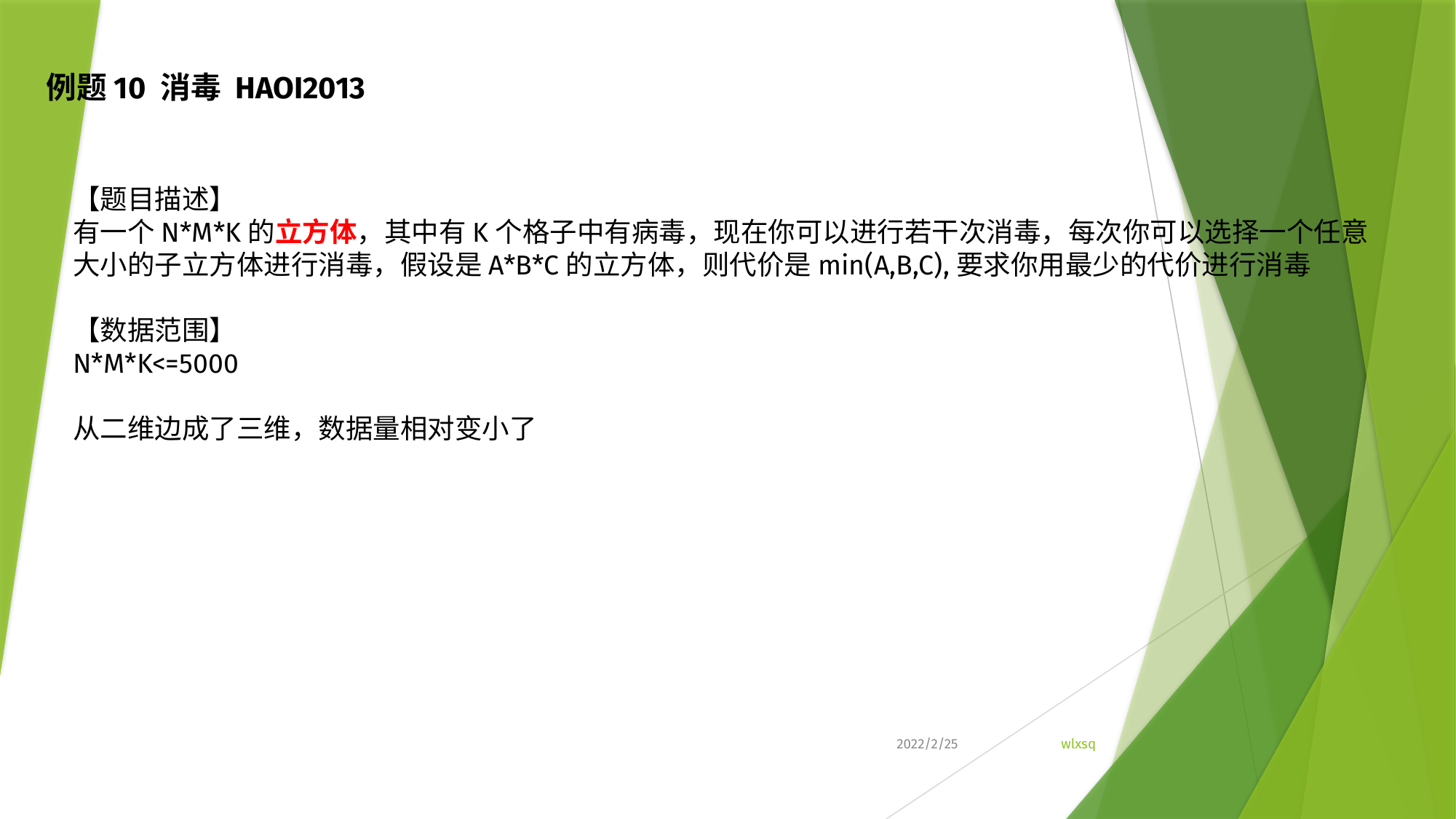

例题10 消毒 HAOI2013
【题目描述】
有一个N*M*K的立方体，其中有K个格子中有病毒，现在你可以进行若干次消毒，每次你可以选择一个任意大小的子立方体进行消毒，假设是A*B*C的立方体，则代价是min(A,B,C),要求你用最少的代价进行消毒

【数据范围】
N*M*K<=5000

从二维边成了三维，数据量相对变小了
2022/2/25
12